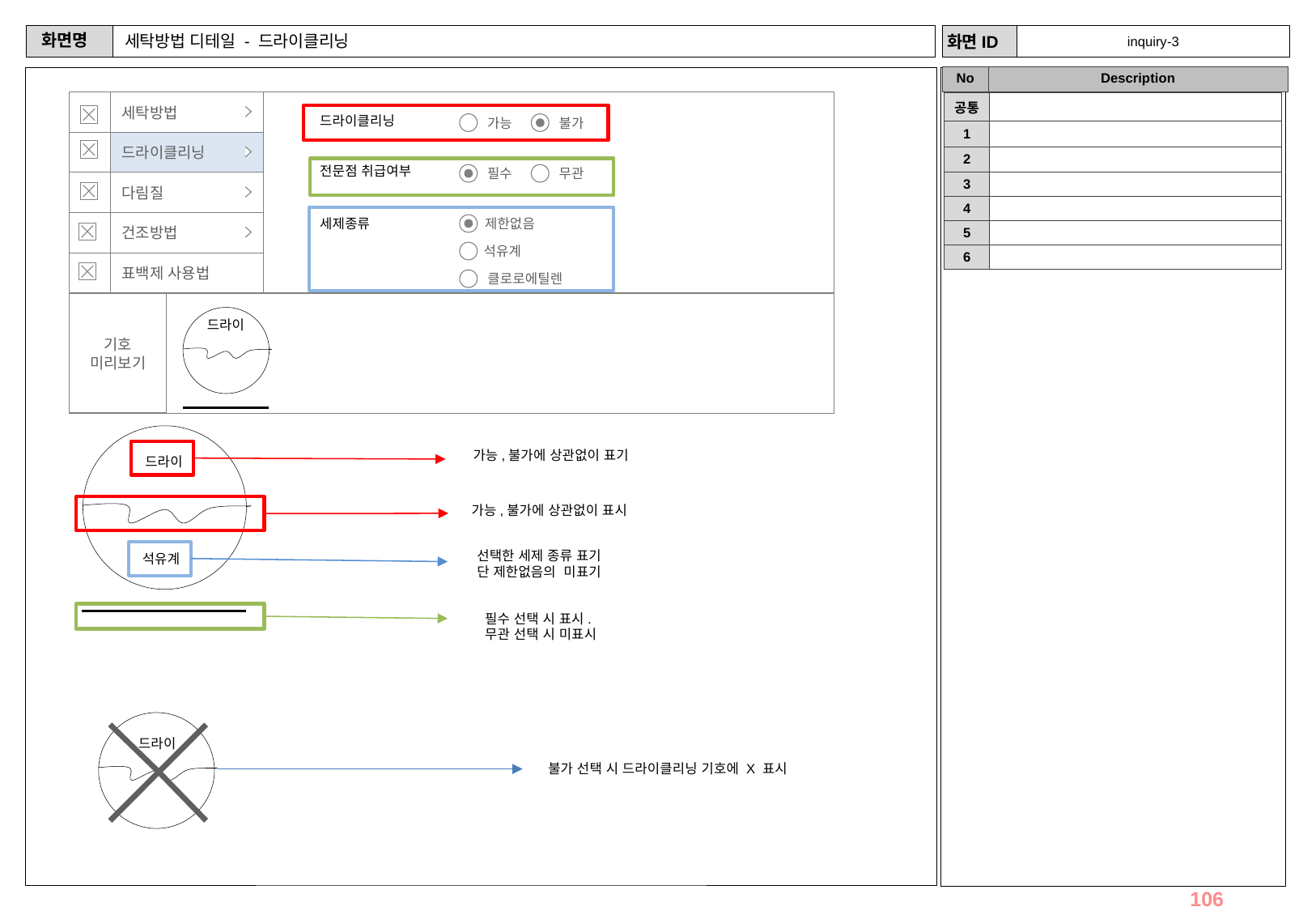

# 세탁방법 디테일 - 드라이클리닝
inquiry-3

세탁방법

드라이클리닝

다림질

건조방법

표백제 사용법
| 공통 |  |
| --- | --- |
| 1 |  |
| 2 |  |
| 3 |  |
| 4 |  |
| 5 |  |
| 6 |  |

드라이클리닝
가능

불가

전문점 취급여부

필수

무관

세제종류
제한없음

석유계

클로로에틸렌

기호
미리보기

드라이

가능,불가에 상관없이 표기
드라이
가능,불가에 상관없이 표시

선택한 세제 종류 표기
단 제한없음의  미표기
석유계

필수 선택 시 표시.
무관 선택 시 미표시

드라이

불가 선택 시 드라이클리닝 기호에 X 표시
106